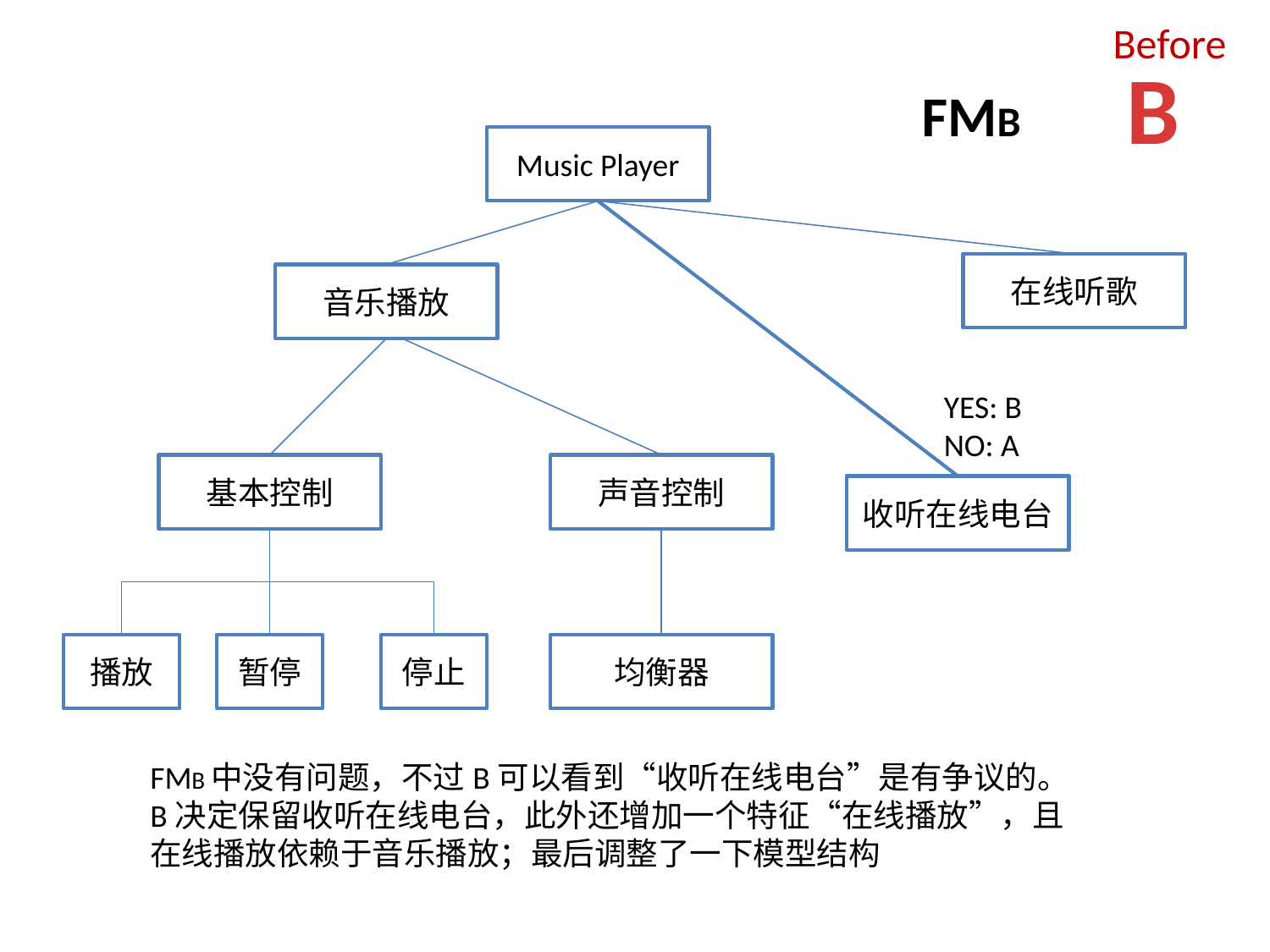

Before
B
 FMB
Music Player
在线听歌
音乐播放
YES: B
NO: A
基本控制
声音控制
收听在线电台
播放
暂停
停止
均衡器
FMB中没有问题，不过B可以看到“收听在线电台”是有争议的。
B决定保留收听在线电台，此外还增加一个特征“在线播放”，且在线播放依赖于音乐播放；最后调整了一下模型结构